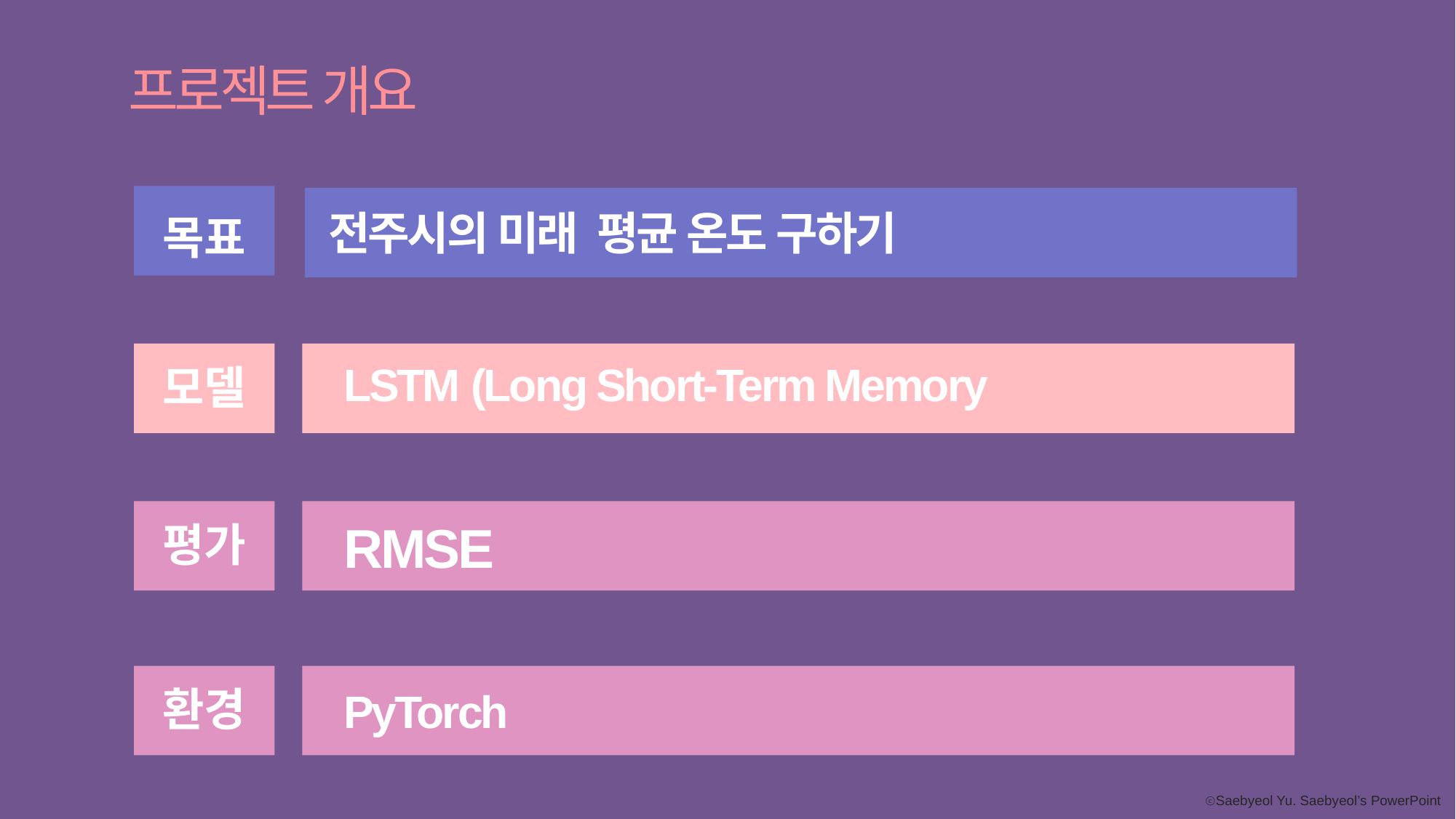

프로젝트 개요

전주시의 미래  평균 온도 구하기
목표

LSTM (Long Short-Term Memory
모델

RMSE
평가

환경
PyTorch